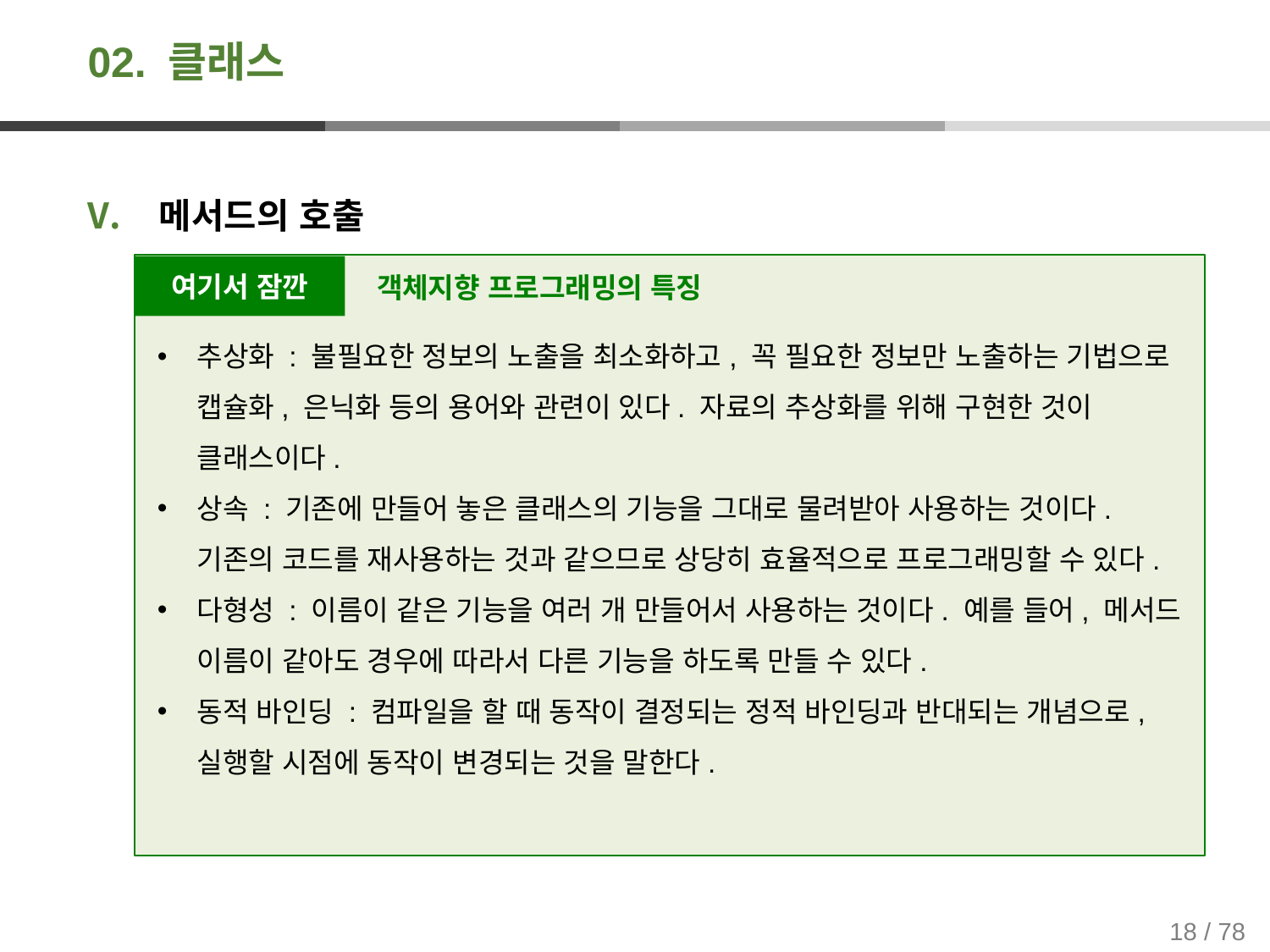

# 02. 클래스
메서드의 호출

여기서 잠깐
객체지향 프로그래밍의 특징
추상화 : 불필요한 정보의 노출을 최소화하고, 꼭 필요한 정보만 노출하는 기법으로 캡슐화, 은닉화 등의 용어와 관련이 있다. 자료의 추상화를 위해 구현한 것이 클래스이다.
상속 : 기존에 만들어 놓은 클래스의 기능을 그대로 물려받아 사용하는 것이다. 기존의 코드를 재사용하는 것과 같으므로 상당히 효율적으로 프로그래밍할 수 있다.
다형성 : 이름이 같은 기능을 여러 개 만들어서 사용하는 것이다. 예를 들어, 메서드 이름이 같아도 경우에 따라서 다른 기능을 하도록 만들 수 있다.
동적 바인딩 : 컴파일을 할 때 동작이 결정되는 정적 바인딩과 반대되는 개념으로, 실행할 시점에 동작이 변경되는 것을 말한다.